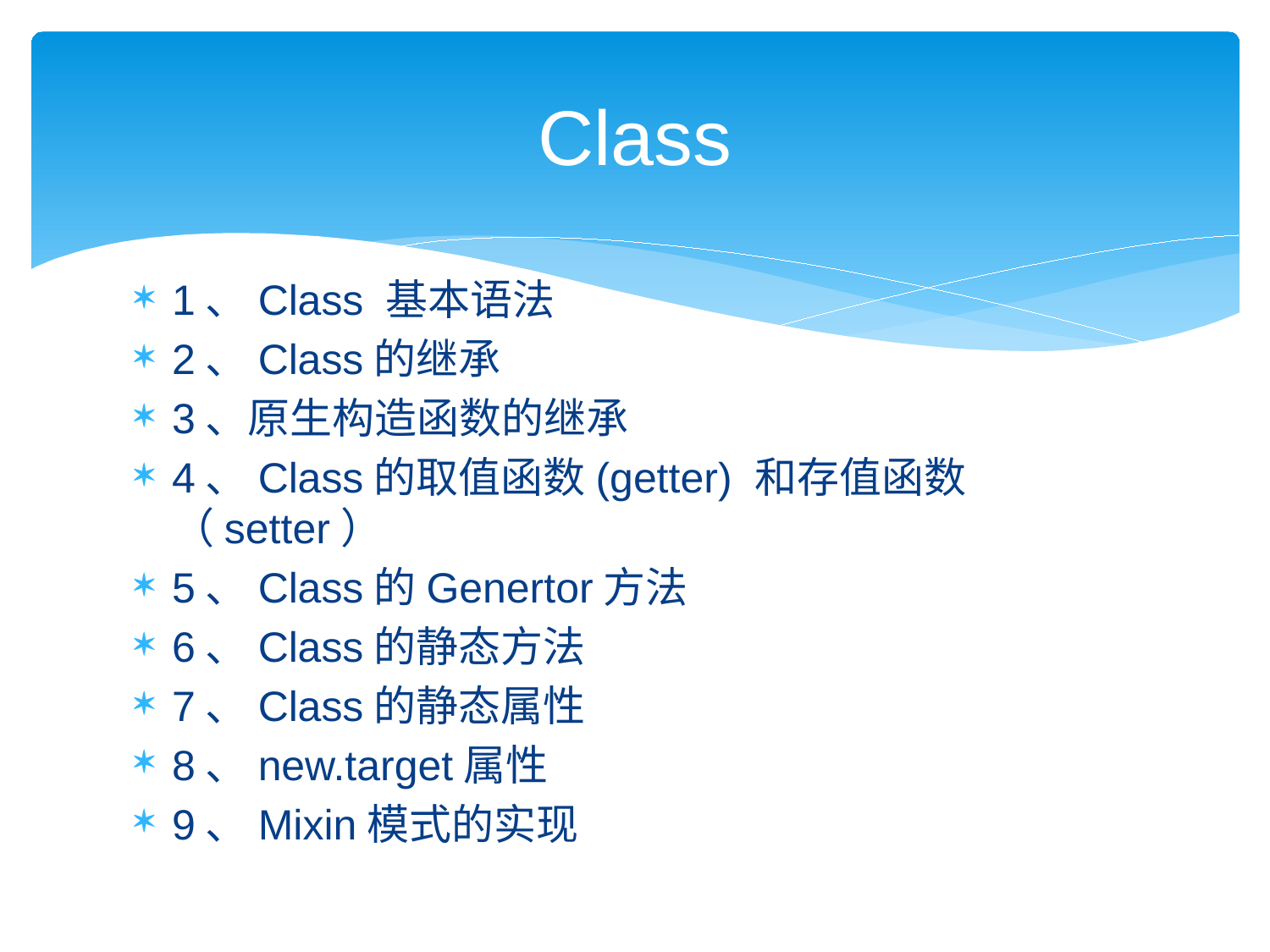

# Class
1、Class 基本语法
2、Class的继承
3、原生构造函数的继承
4、Class的取值函数(getter) 和存值函数（setter）
5、Class的Genertor方法
6、Class的静态方法
7、Class的静态属性
8、new.target属性
9、Mixin模式的实现